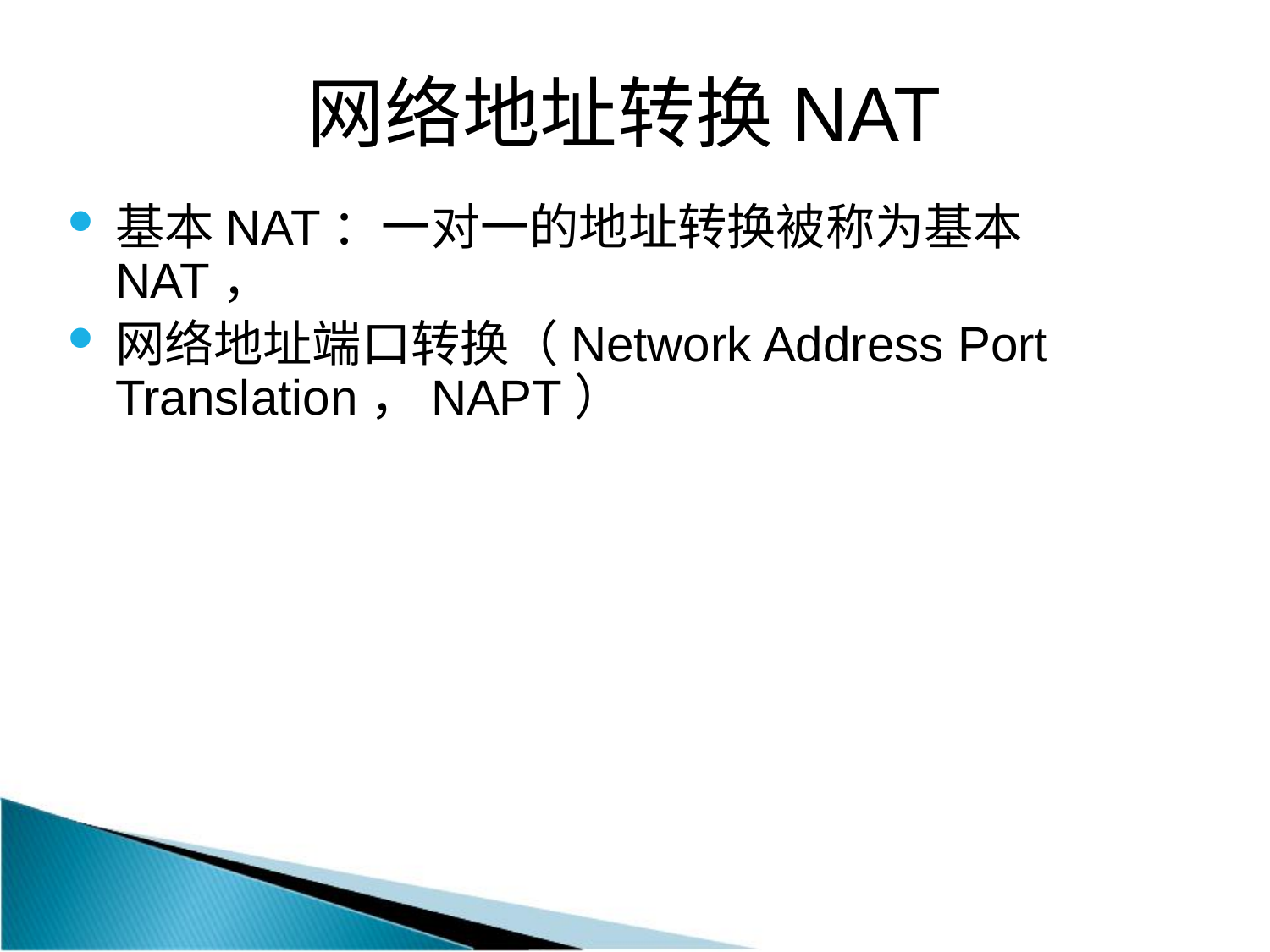

# 网络地址转换NAT
基本NAT：一对一的地址转换被称为基本NAT，
网络地址端口转换（Network Address Port Translation，NAPT）